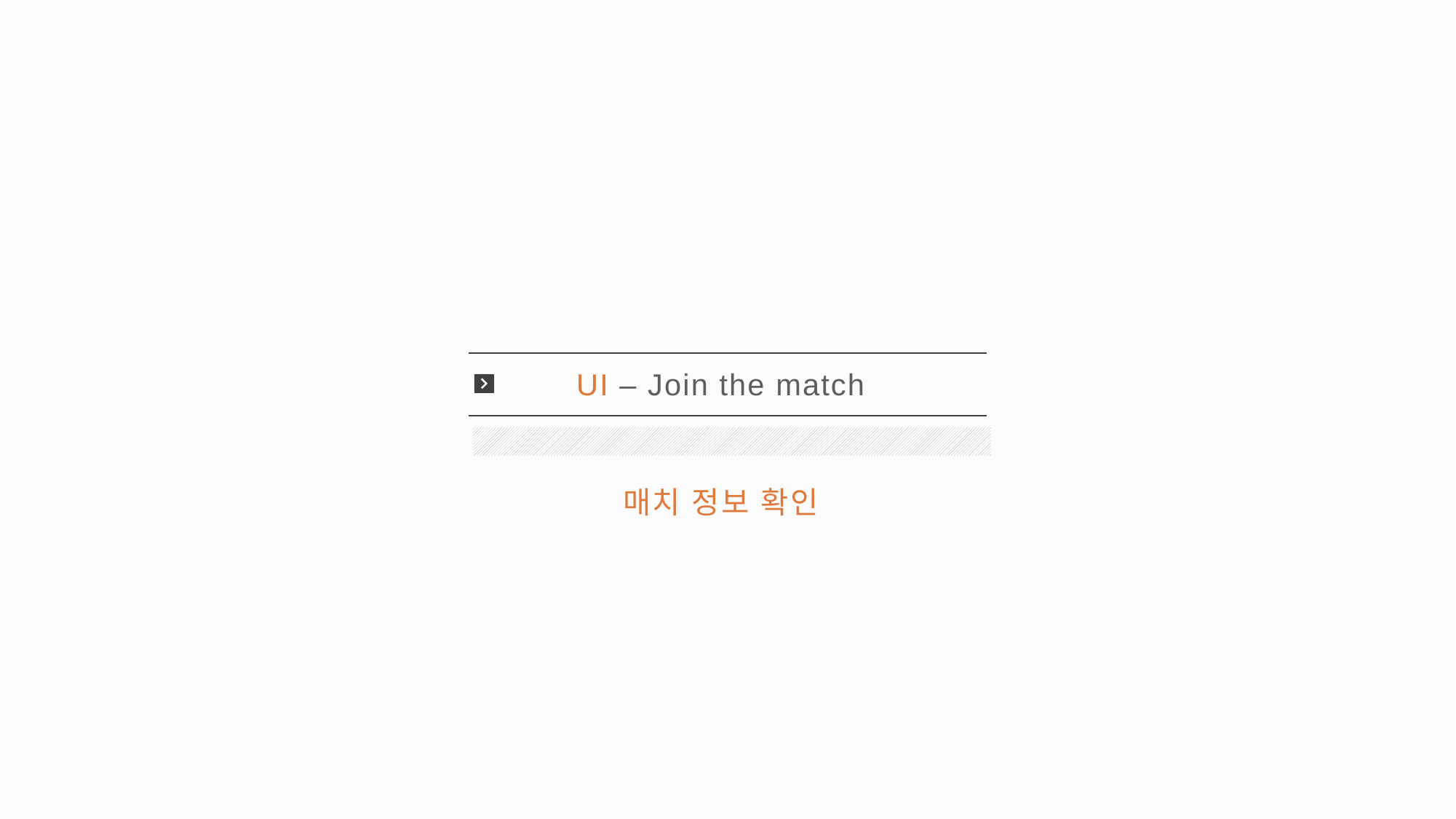

UI – Join the match

매치 정보 확인